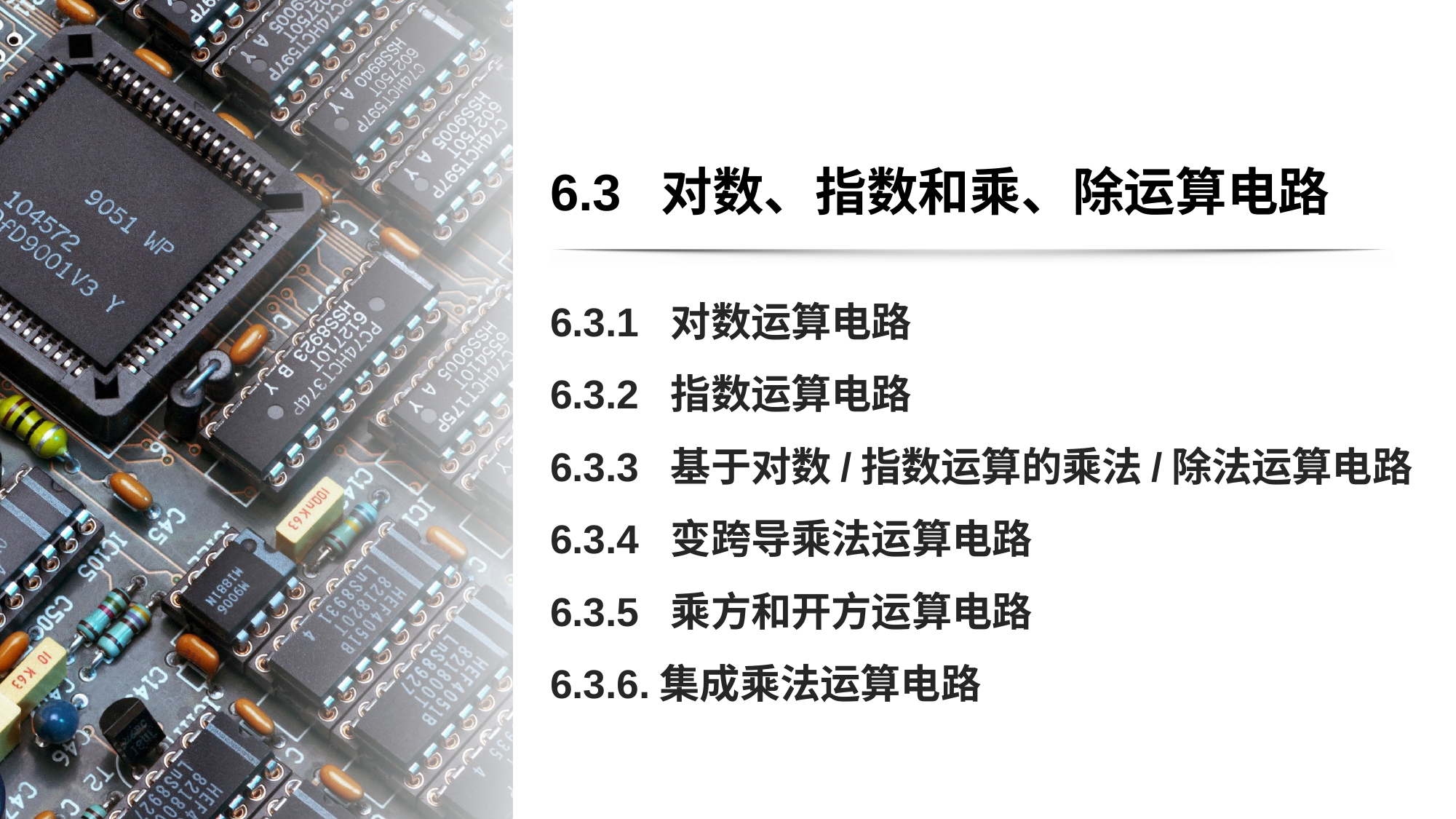

# 6.3  对数、指数和乘、除运算电路
6.3.1  对数运算电路
6.3.2  指数运算电路
6.3.3  基于对数/指数运算的乘法/除法运算电路
6.3.4  变跨导乘法运算电路
6.3.5  乘方和开方运算电路
6.3.6.集成乘法运算电路